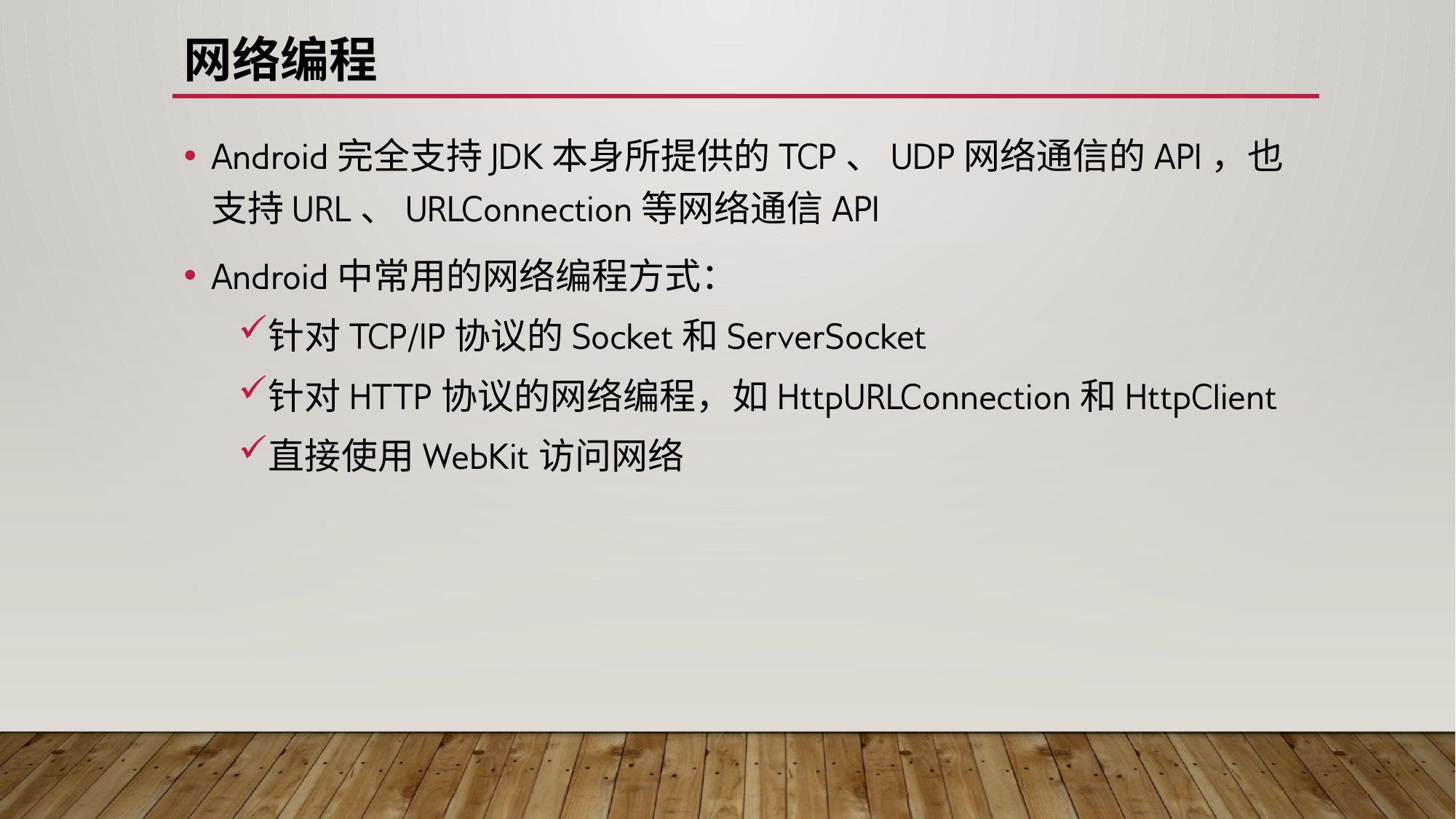

# 网络编程
Android完全支持JDK本身所提供的TCP、UDP网络通信的API，也支持URL、URLConnection等网络通信API
Android中常用的网络编程方式：
针对TCP/IP协议的Socket和ServerSocket
针对HTTP协议的网络编程，如HttpURLConnection和HttpClient
直接使用WebKit访问网络